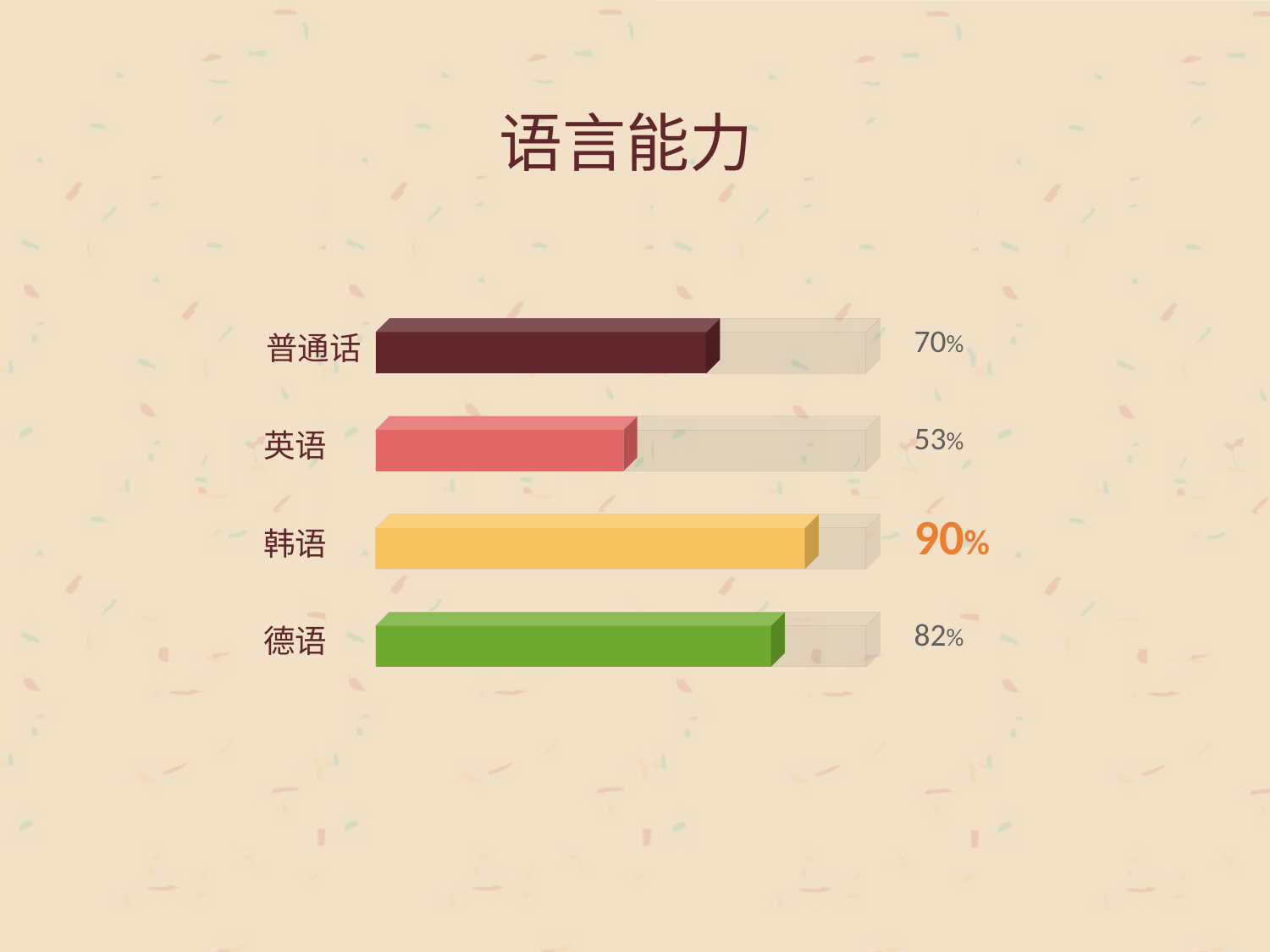

语言能力
70%

普通话
53%

英语
90%

韩语
82%

德语